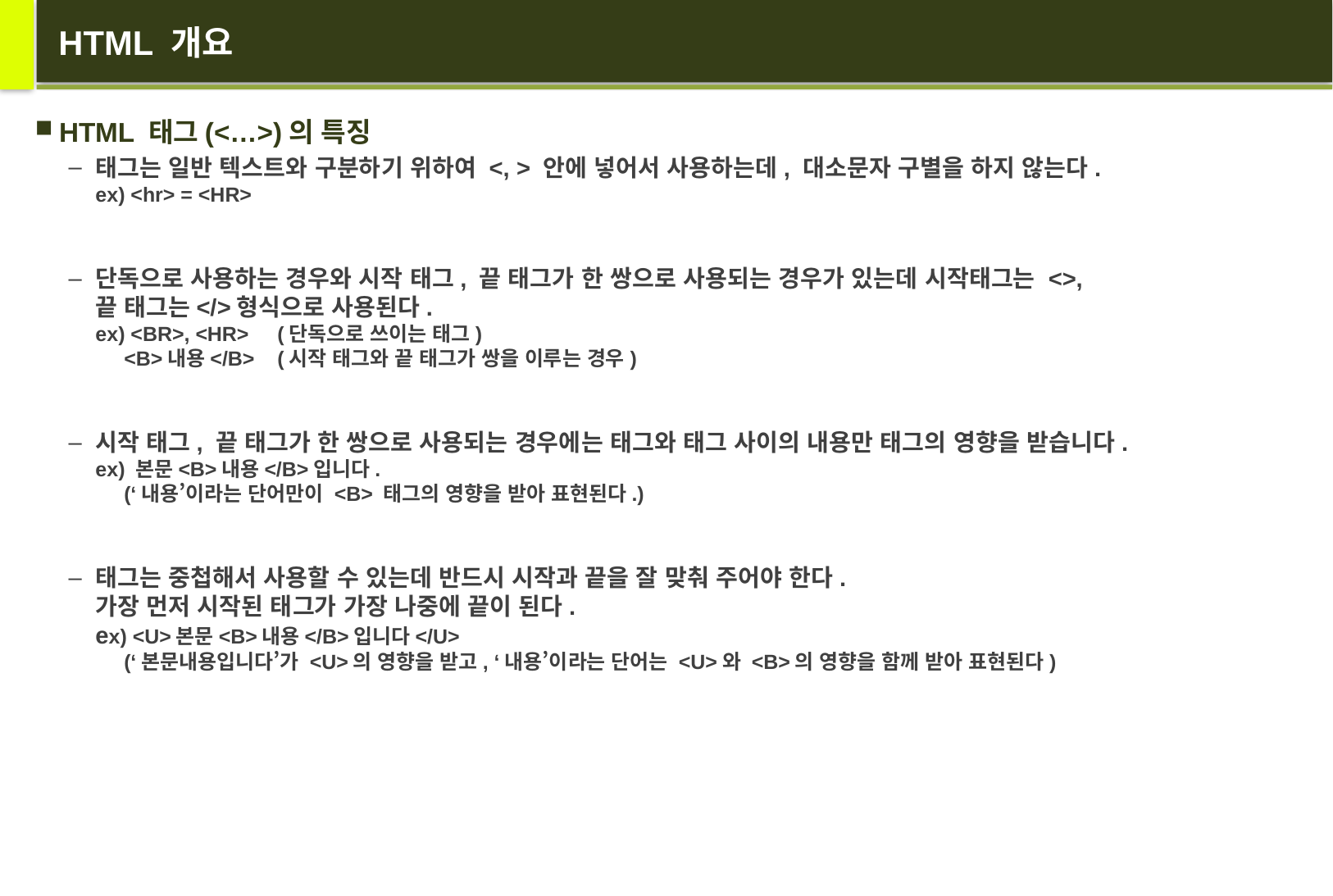

# HTML 개요
HTML 태그(<…>)의 특징
태그는 일반 텍스트와 구분하기 위하여 <, > 안에 넣어서 사용하는데, 대소문자 구별을 하지 않는다.
ex) <hr> = <HR>

단독으로 사용하는 경우와 시작 태그, 끝 태그가 한 쌍으로 사용되는 경우가 있는데 시작태그는 <>,
끝 태그는</>형식으로 사용된다.
ex) <BR>, <HR>     (단독으로 쓰이는 태그)
     <B>내용</B>    (시작 태그와 끝 태그가 쌍을 이루는 경우)

시작 태그, 끝 태그가 한 쌍으로 사용되는 경우에는 태그와 태그 사이의 내용만 태그의 영향을 받습니다.
ex) 본문<B>내용</B>입니다.
     (‘내용’이라는 단어만이 <B> 태그의 영향을 받아 표현된다.)

태그는 중첩해서 사용할 수 있는데 반드시 시작과 끝을 잘 맞춰 주어야 한다.
가장 먼저 시작된 태그가 가장 나중에 끝이 된다.
ex) <U>본문<B>내용</B>입니다</U>
     (‘본문내용입니다’가 <U>의 영향을 받고, ‘내용’이라는 단어는 <U>와 <B>의 영향을 함께 받아 표현된다)